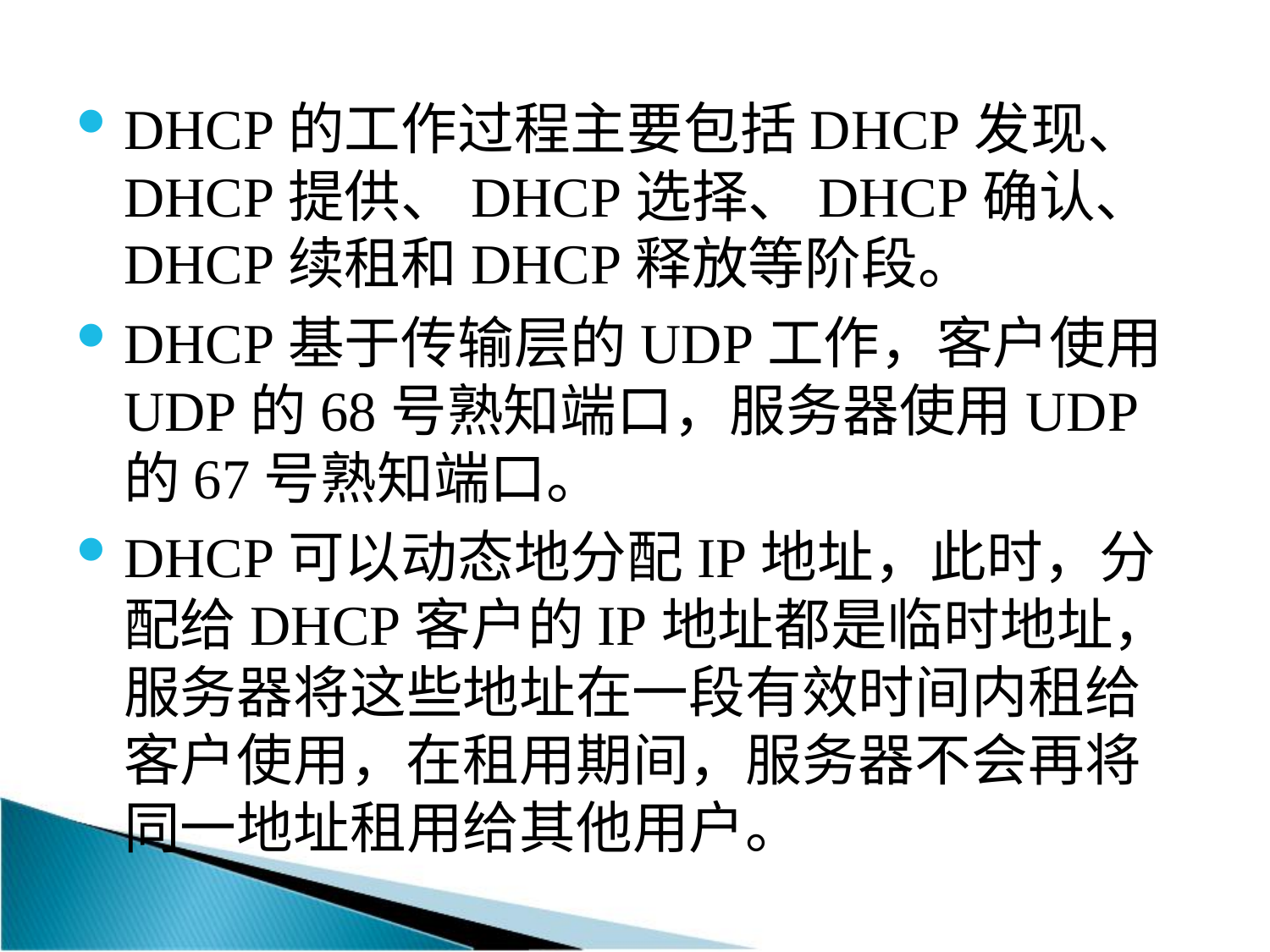

DHCP的工作过程主要包括DHCP发现、DHCP提供、DHCP选择、DHCP确认、DHCP续租和DHCP释放等阶段。
DHCP基于传输层的UDP工作，客户使用UDP的68号熟知端口，服务器使用UDP的67号熟知端口。
DHCP可以动态地分配IP地址，此时，分配给DHCP客户的IP地址都是临时地址，服务器将这些地址在一段有效时间内租给客户使用，在租用期间，服务器不会再将同一地址租用给其他用户。